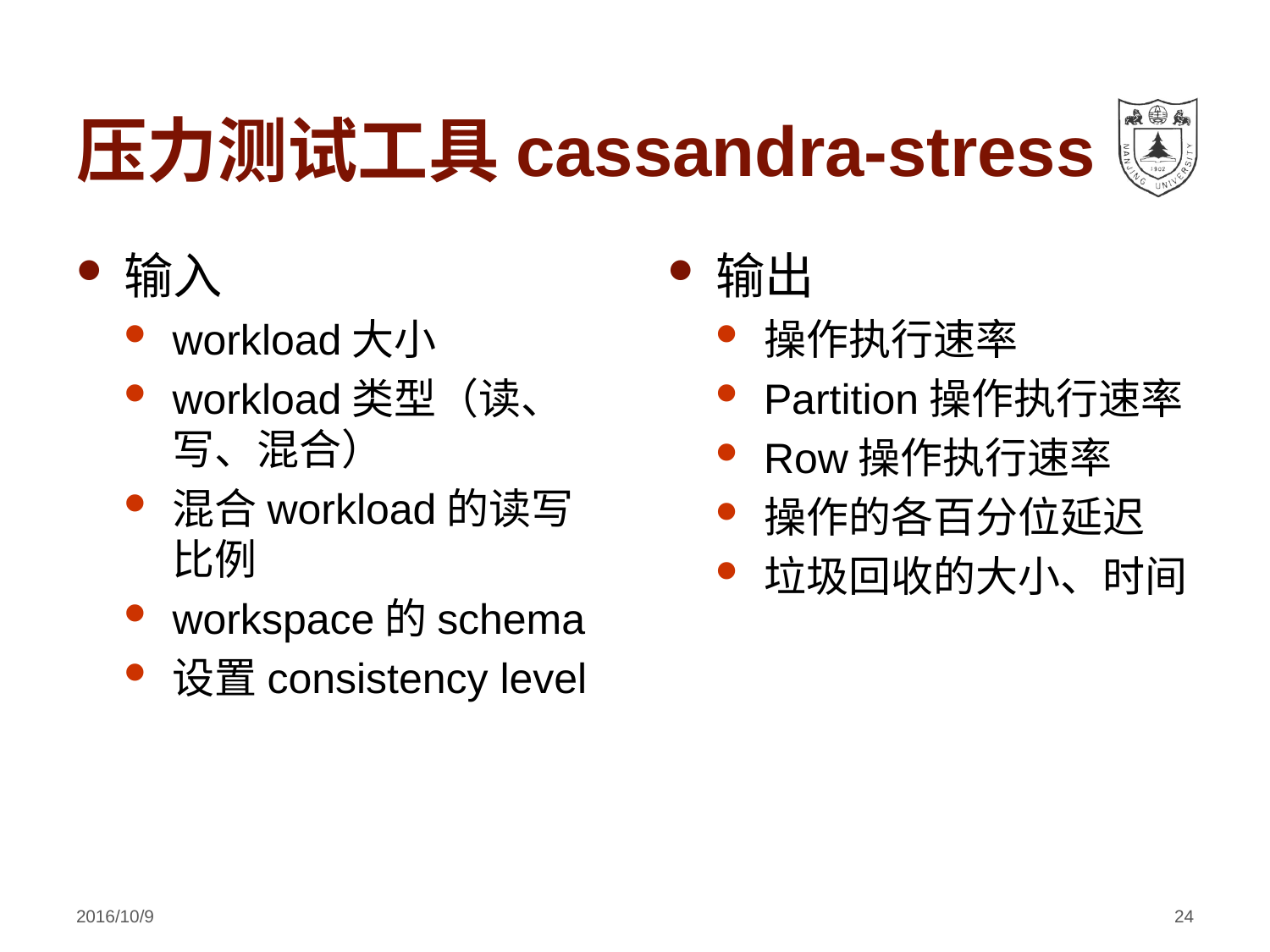

# 压力测试工具cassandra-stress
输入
workload大小
workload类型（读、写、混合）
混合workload的读写比例
workspace的schema
设置consistency level

输出
操作执行速率
Partition操作执行速率
Row操作执行速率
操作的各百分位延迟
垃圾回收的大小、时间

2016/10/9
24